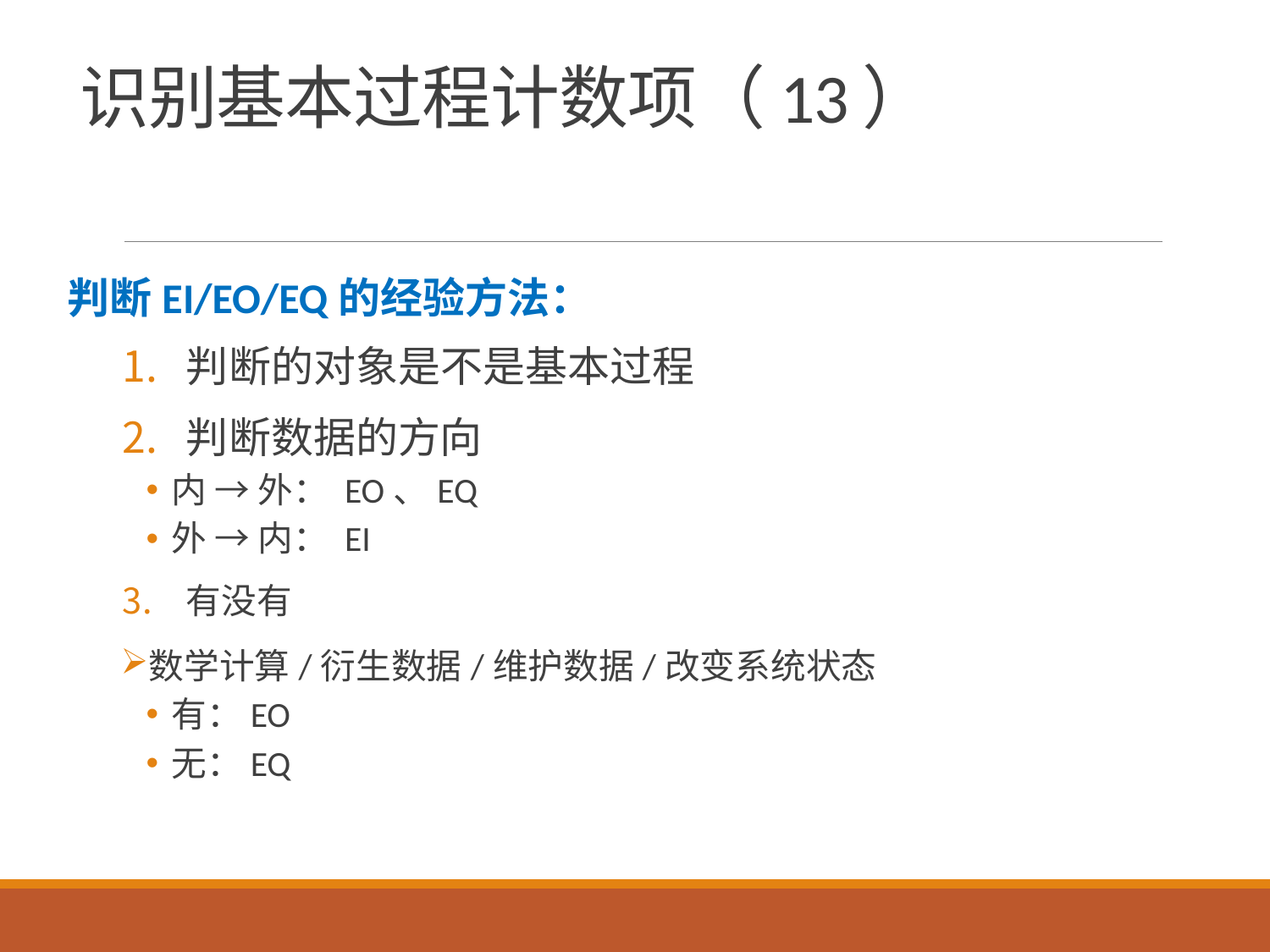

# 识别基本过程计数项（13）
判断EI/EO/EQ的经验方法：
判断的对象是不是基本过程
判断数据的方向
内 → 外： EO、EQ
外 → 内： EI
有没有
数学计算/衍生数据/维护数据/改变系统状态
有：EO
无：EQ